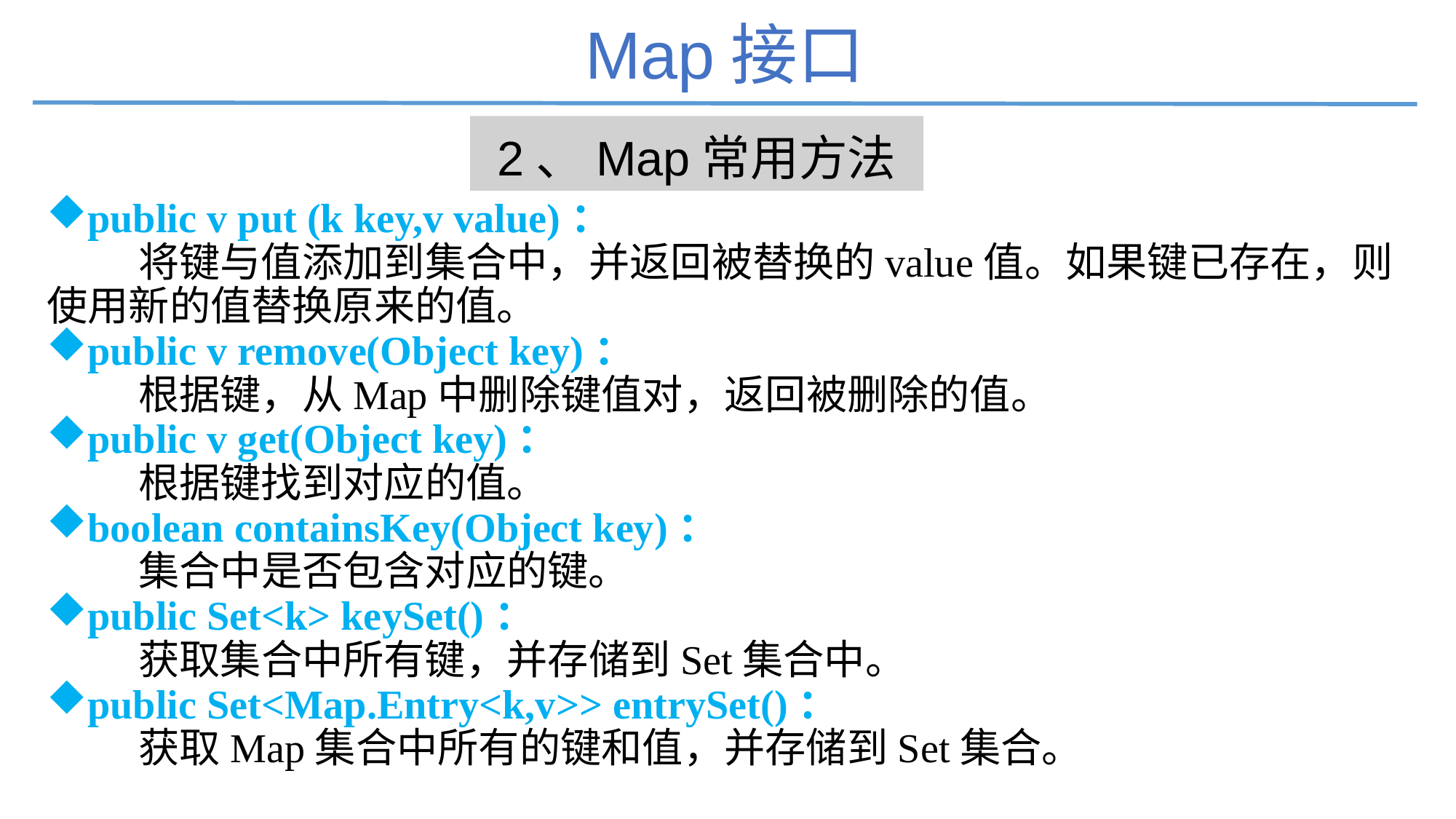

# Map接口
2、Map常用方法
public v put (k key,v value)：
         将键与值添加到集合中，并返回被替换的value值。如果键已存在，则使用新的值替换原来的值。
public v remove(Object key)：
         根据键，从Map中删除键值对，返回被删除的值。
public v get(Object key)：
         根据键找到对应的值。
boolean containsKey(Object key)：
         集合中是否包含对应的键。
public Set<k> keySet()：
         获取集合中所有键，并存储到Set集合中。
public Set<Map.Entry<k,v>> entrySet()：
         获取Map集合中所有的键和值，并存储到Set集合。